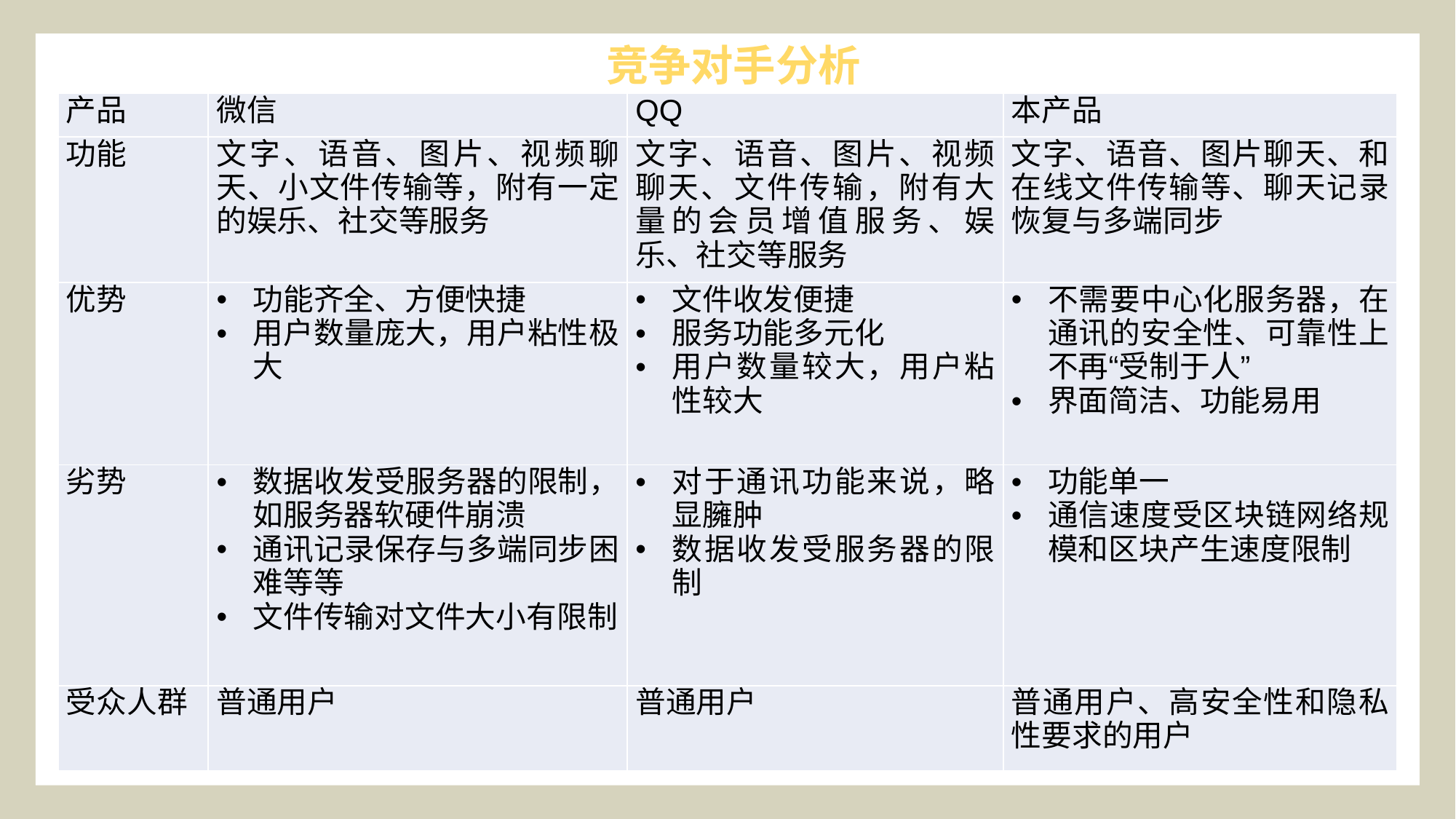

竞争对手分析

| 产品 | 微信 | QQ | 本产品 |
| --- | --- | --- | --- |
| 功能 | 文字、语音、图片、视频聊天、小文件传输等，附有一定的娱乐、社交等服务 | 文字、语音、图片、视频聊天、文件传输，附有大量的会员增值服务、娱乐、社交等服务 | 文字、语音、图片聊天、和在线文件传输等、聊天记录恢复与多端同步 |
| 优势 | 功能齐全、方便快捷 用户数量庞大，用户粘性极大 | 文件收发便捷 服务功能多元化 用户数量较大，用户粘性较大 | 不需要中心化服务器，在通讯的安全性、可靠性上不再“受制于人” 界面简洁、功能易用 |
| 劣势 | 数据收发受服务器的限制，如服务器软硬件崩溃 通讯记录保存与多端同步困难等等 文件传输对文件大小有限制 | 对于通讯功能来说，略显臃肿 数据收发受服务器的限制 | 功能单一 通信速度受区块链网络规模和区块产生速度限制 |
| 受众人群 | 普通用户 | 普通用户 | 普通用户、高安全性和隐私性要求的用户 |